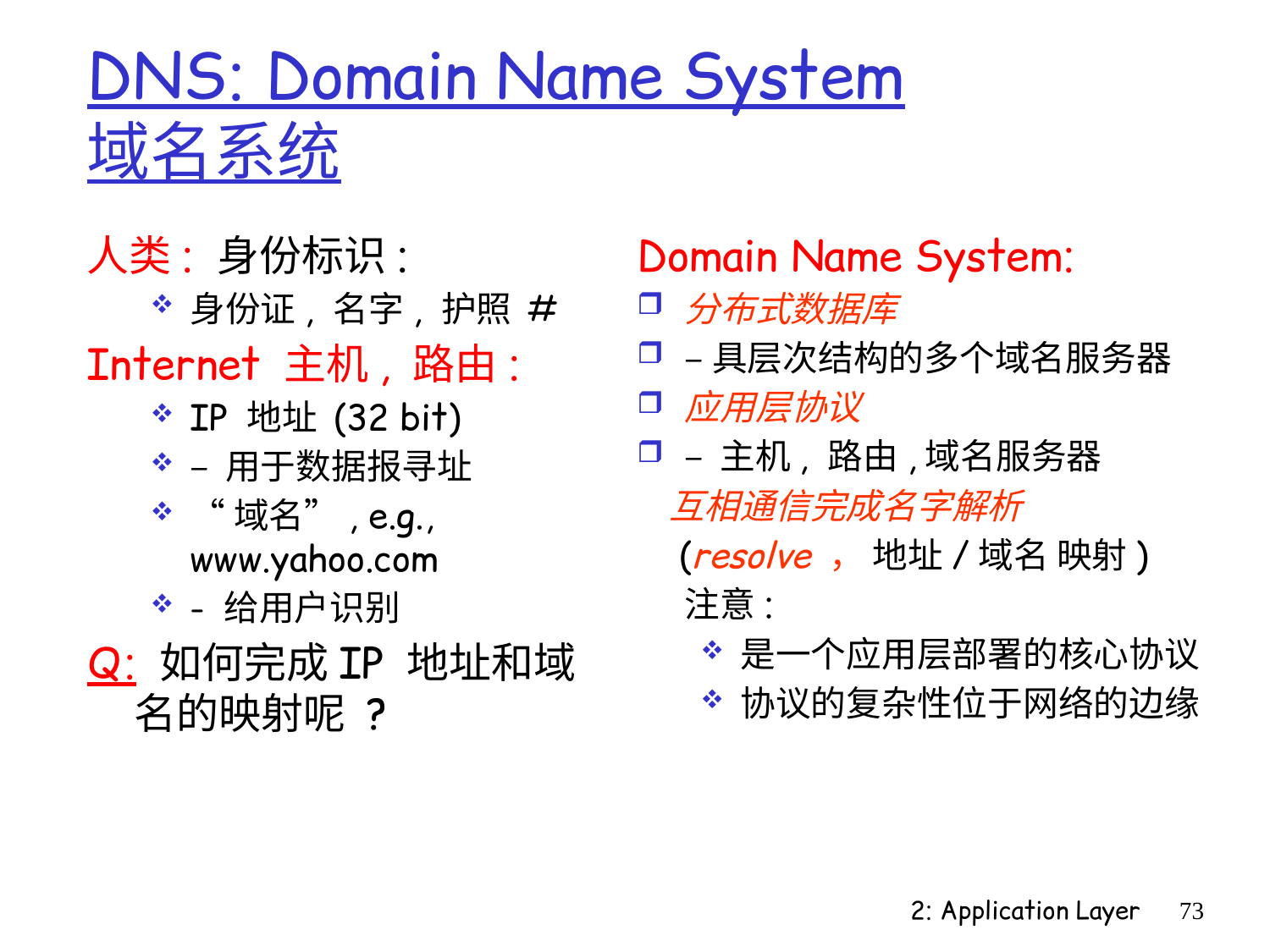

# DNS: Domain Name System 域名系统
人类: 身份标识:
身份证, 名字, 护照 #
Internet 主机, 路由:
IP 地址 (32 bit)
– 用于数据报寻址
“域名”, e.g., www.yahoo.com
- 给用户识别
Q: 如何完成IP 地址和域名的映射呢 ?
Domain Name System:
分布式数据库
–具层次结构的多个域名服务器
应用层协议
– 主机, 路由,域名服务器
   互相通信完成名字解析
    (resolve ， 地址/域名 映射)
     注意:
是一个应用层部署的核心协议
协议的复杂性位于网络的边缘
2: Application Layer
73